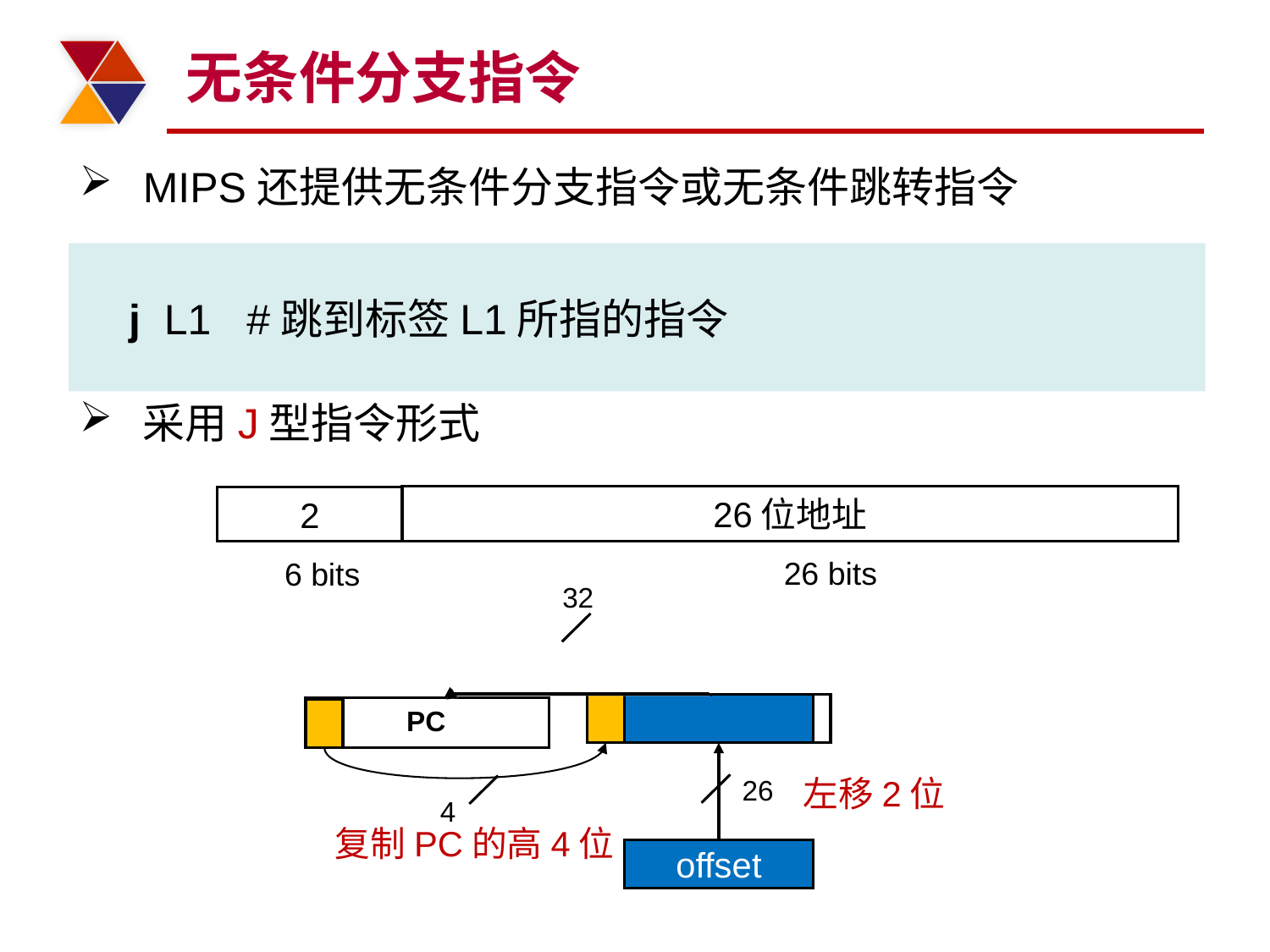

# 无条件分支指令
MIPS还提供无条件分支指令或无条件跳转指令

采用J型指令形式

    j  L1   #跳到标签L1所指的指令
26位地址
2
26 bits
6 bits
32

PC

左移2位
26
4
复制PC的高4位
offset